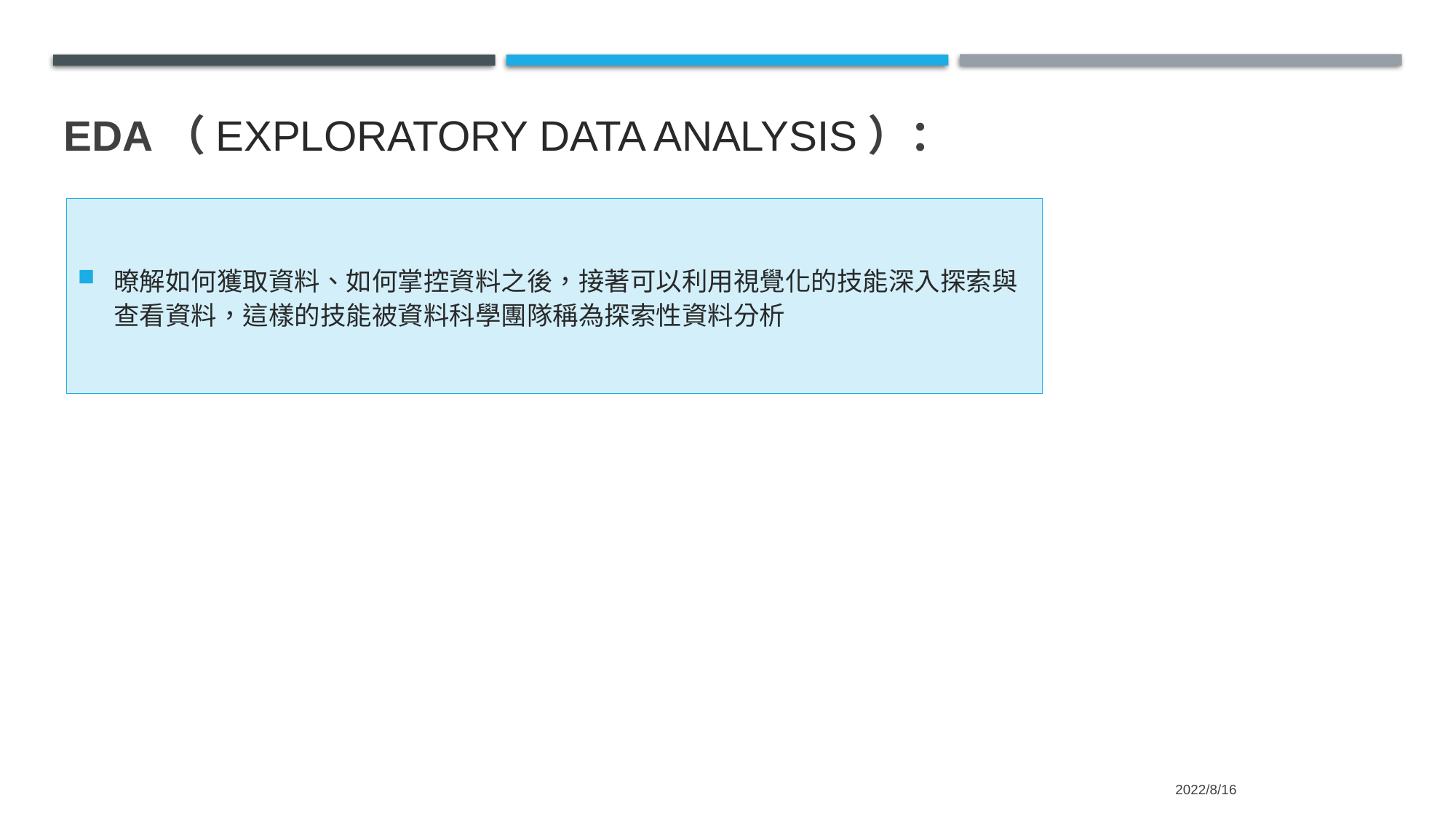

# EDA（Exploratory Data Analysis）：
暸解如何獲取資料、如何掌控資料之後，接著可以利用視覺化的技能深入探索與查看資料，這樣的技能被資料科學團隊稱為探索性資料分析
2022/8/16